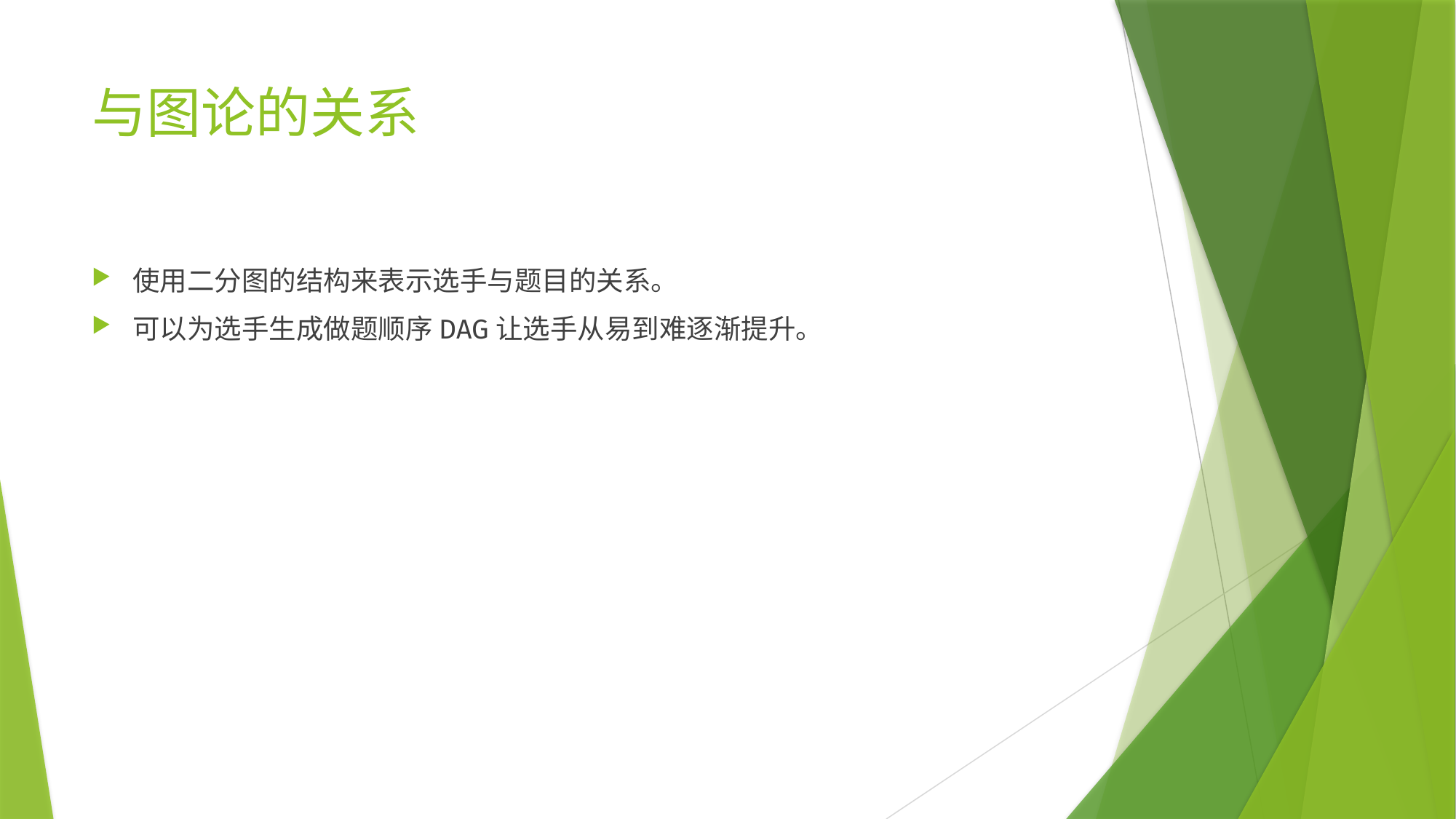

# 与图论的关系
使用二分图的结构来表示选手与题目的关系。
可以为选手生成做题顺序DAG让选手从易到难逐渐提升。